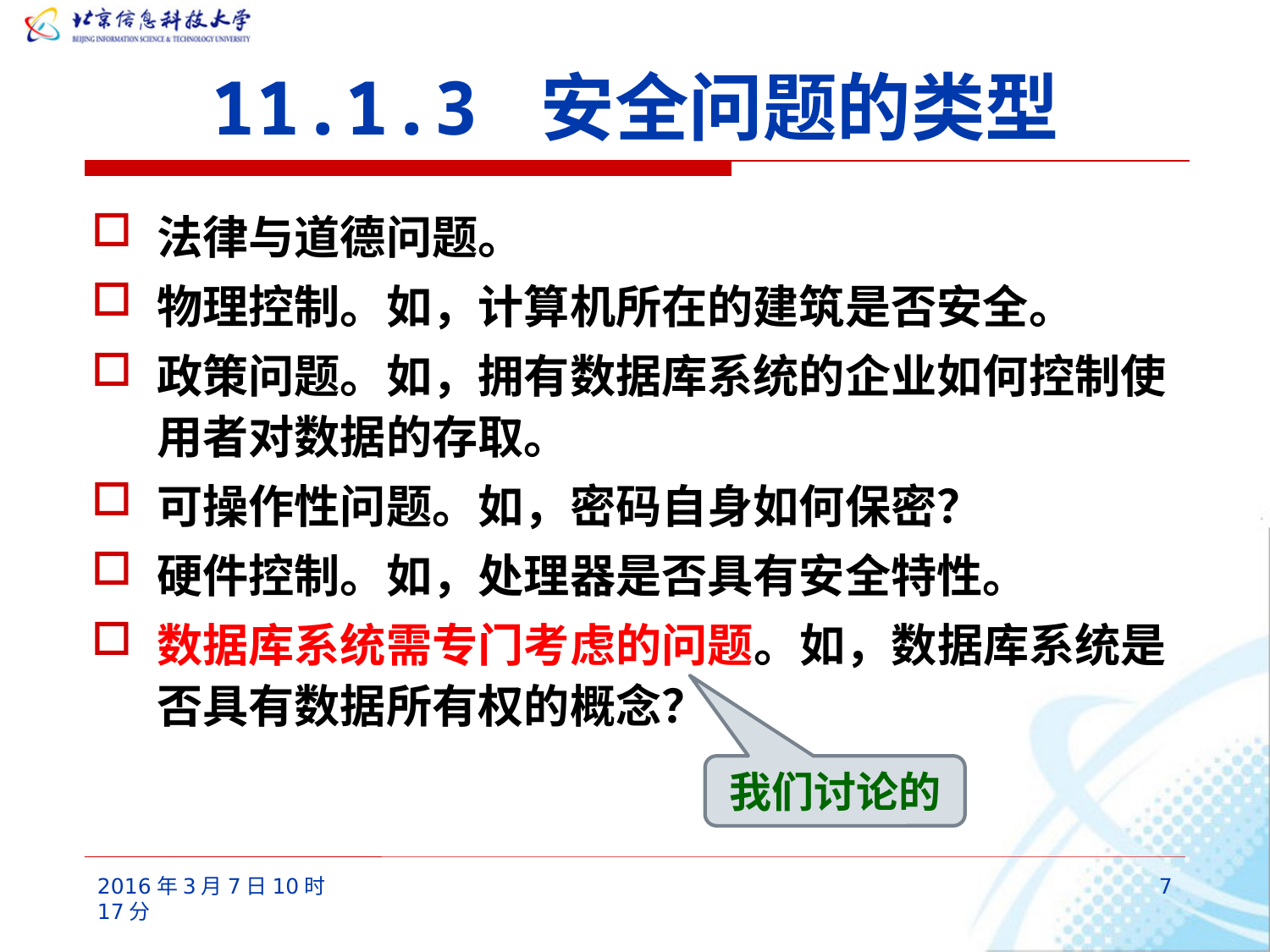

# 11.1.3 安全问题的类型
法律与道德问题。
物理控制。如，计算机所在的建筑是否安全。
政策问题。如，拥有数据库系统的企业如何控制使用者对数据的存取。
可操作性问题。如，密码自身如何保密？
硬件控制。如，处理器是否具有安全特性。
数据库系统需专门考虑的问题。如，数据库系统是否具有数据所有权的概念？
我们讨论的
2016年3月7日10时17分
7